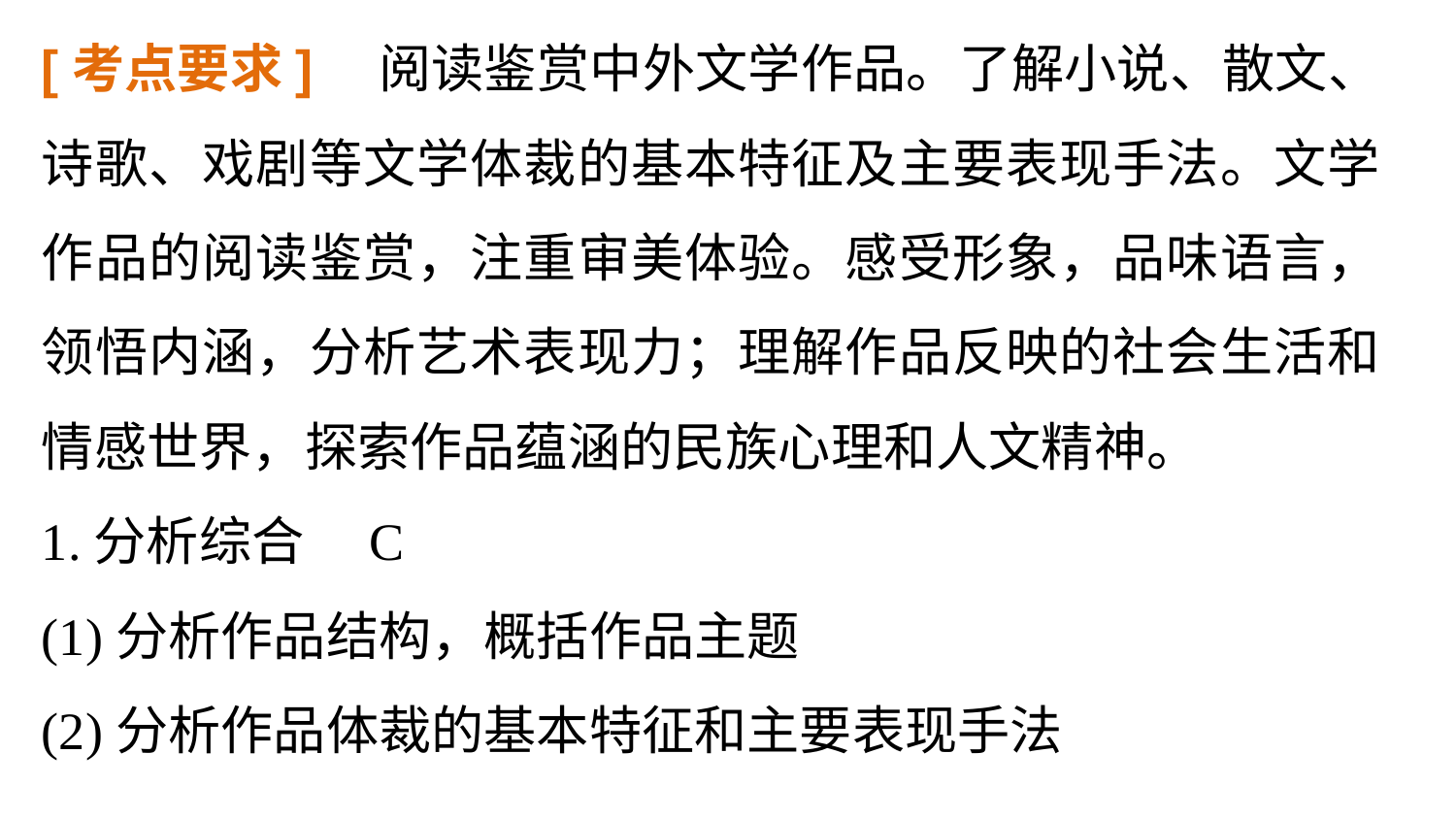

[考点要求]　阅读鉴赏中外文学作品。了解小说、散文、诗歌、戏剧等文学体裁的基本特征及主要表现手法。文学作品的阅读鉴赏，注重审美体验。感受形象，品味语言，领悟内涵，分析艺术表现力；理解作品反映的社会生活和情感世界，探索作品蕴涵的民族心理和人文精神。
1.分析综合　C
(1)分析作品结构，概括作品主题
(2)分析作品体裁的基本特征和主要表现手法